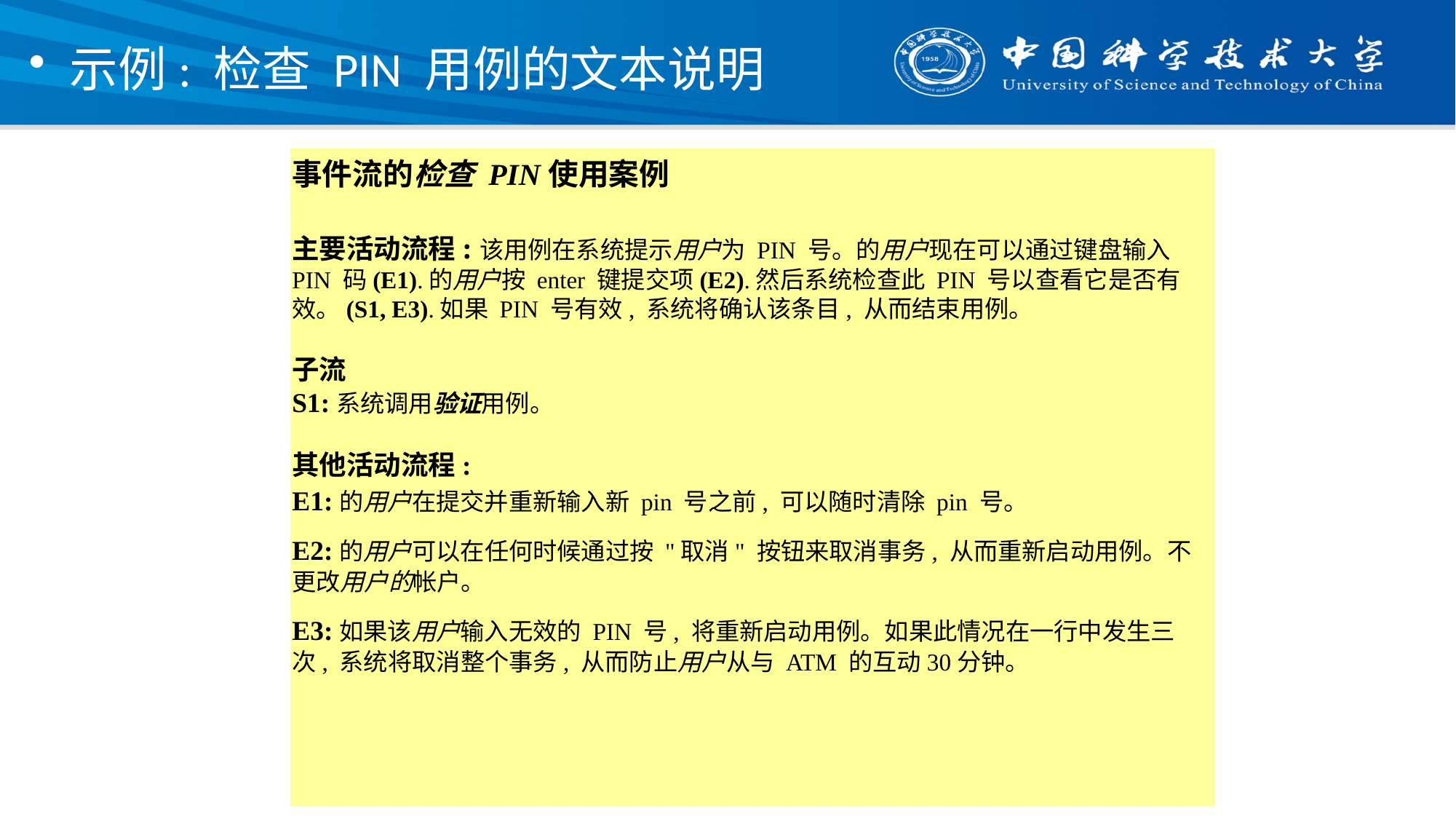

# 示例: 检查 PIN 用例的文本说明

事件流的检查 PIN使用案例

主要活动流程:该用例在系统提示用户为 PIN 号。的用户现在可以通过键盘输入 PIN 码(E1).的用户按 enter 键提交项(E2).然后系统检查此 PIN 号以查看它是否有效。(S1, E3).如果 PIN 号有效, 系统将确认该条目, 从而结束用例。

子流
S1:系统调用验证用例。

其他活动流程:
E1:的用户在提交并重新输入新 pin 号之前, 可以随时清除 pin 号。
E2:的用户可以在任何时候通过按 "取消" 按钮来取消事务, 从而重新启动用例。不更改用户的帐户。
E3:如果该用户输入无效的 PIN 号, 将重新启动用例。如果此情况在一行中发生三次, 系统将取消整个事务, 从而防止用户从与 ATM 的互动30分钟。